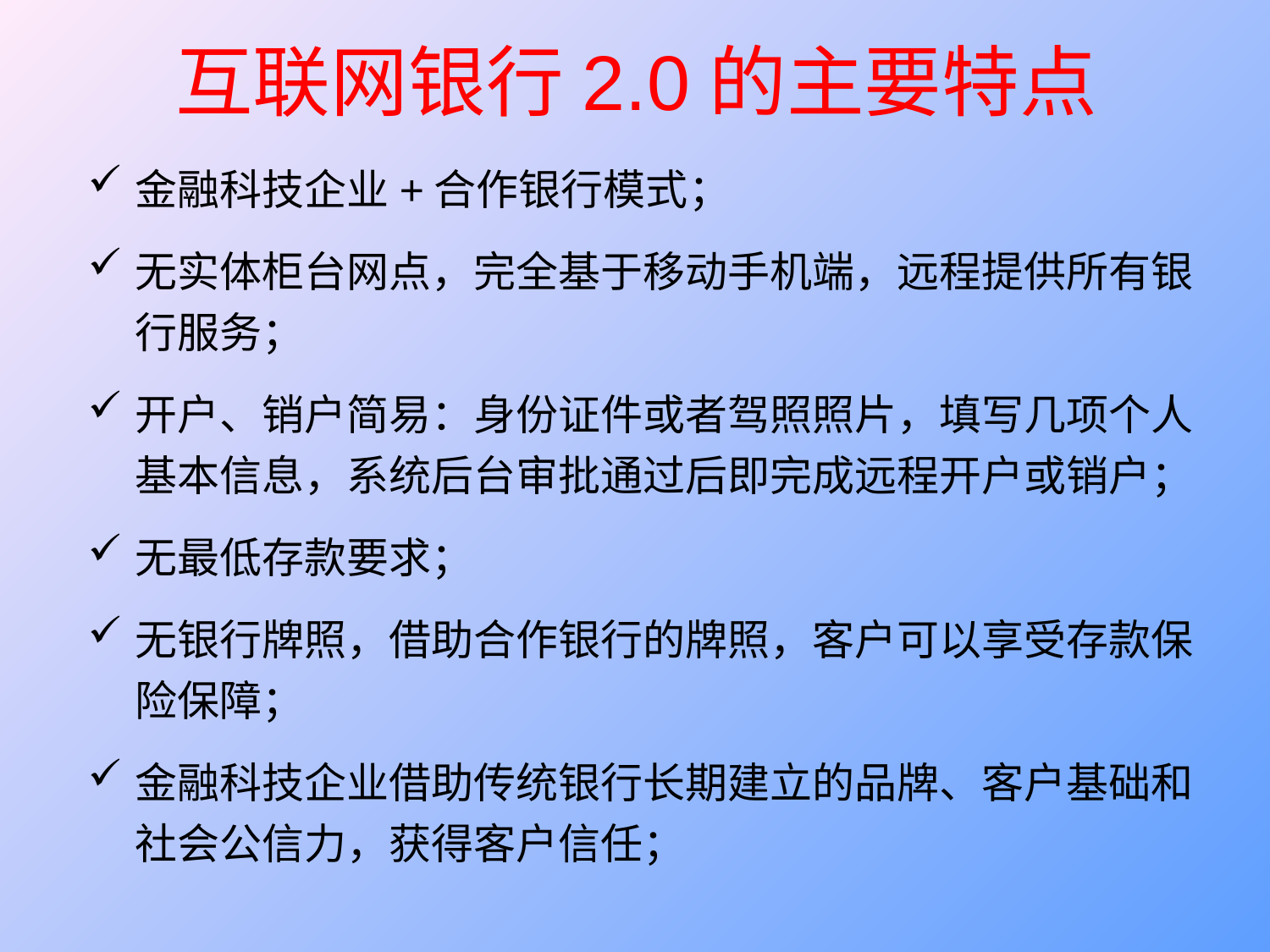

# 互联网银行2.0的主要特点
金融科技企业+合作银行模式；
无实体柜台网点，完全基于移动手机端，远程提供所有银行服务；
开户、销户简易：身份证件或者驾照照片，填写几项个人基本信息，系统后台审批通过后即完成远程开户或销户；
无最低存款要求；
无银行牌照，借助合作银行的牌照，客户可以享受存款保险保障；
金融科技企业借助传统银行长期建立的品牌、客户基础和社会公信力，获得客户信任；